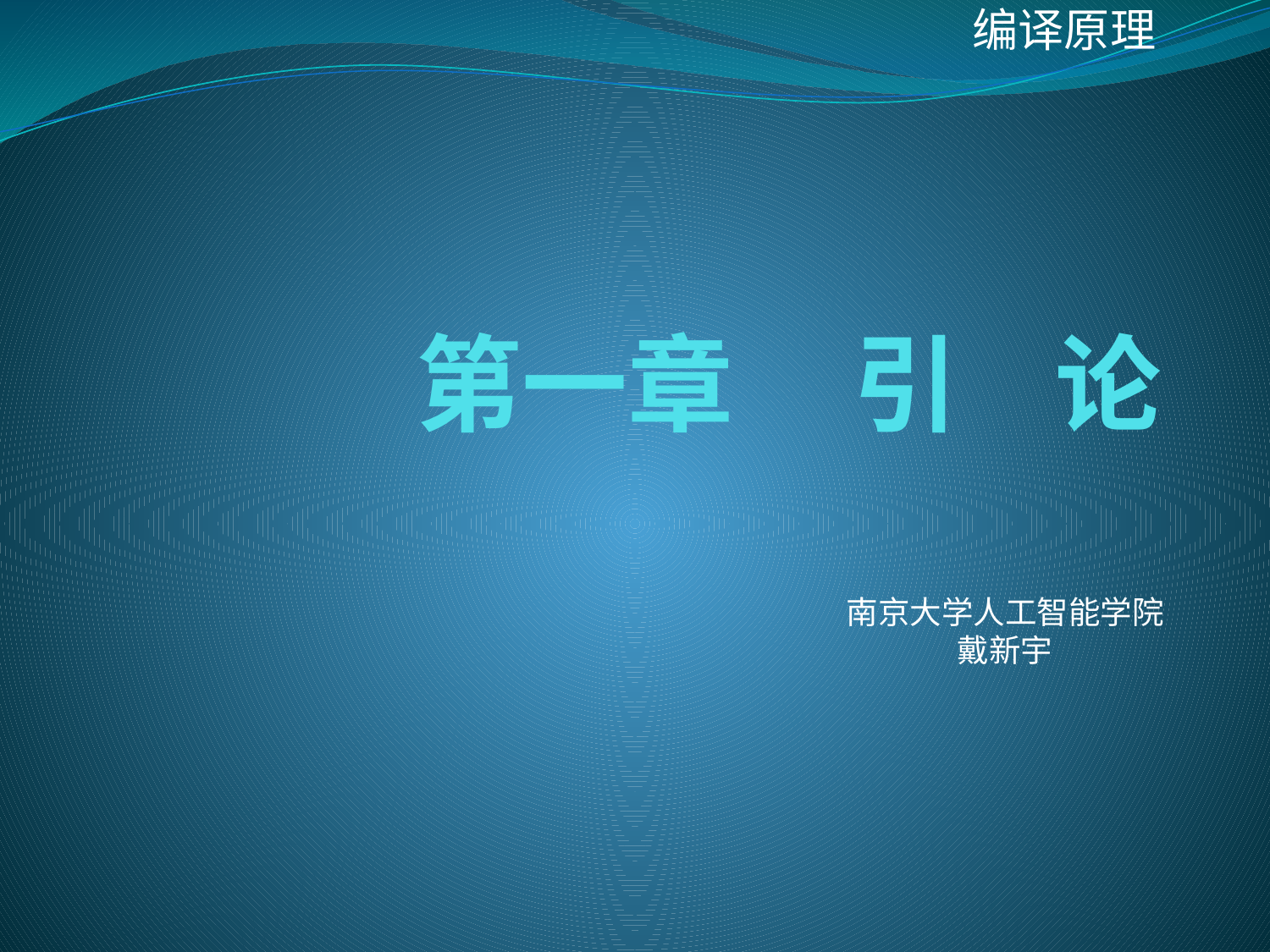

编译原理
# 第一章     引    论
南京大学人工智能学院
戴新宇